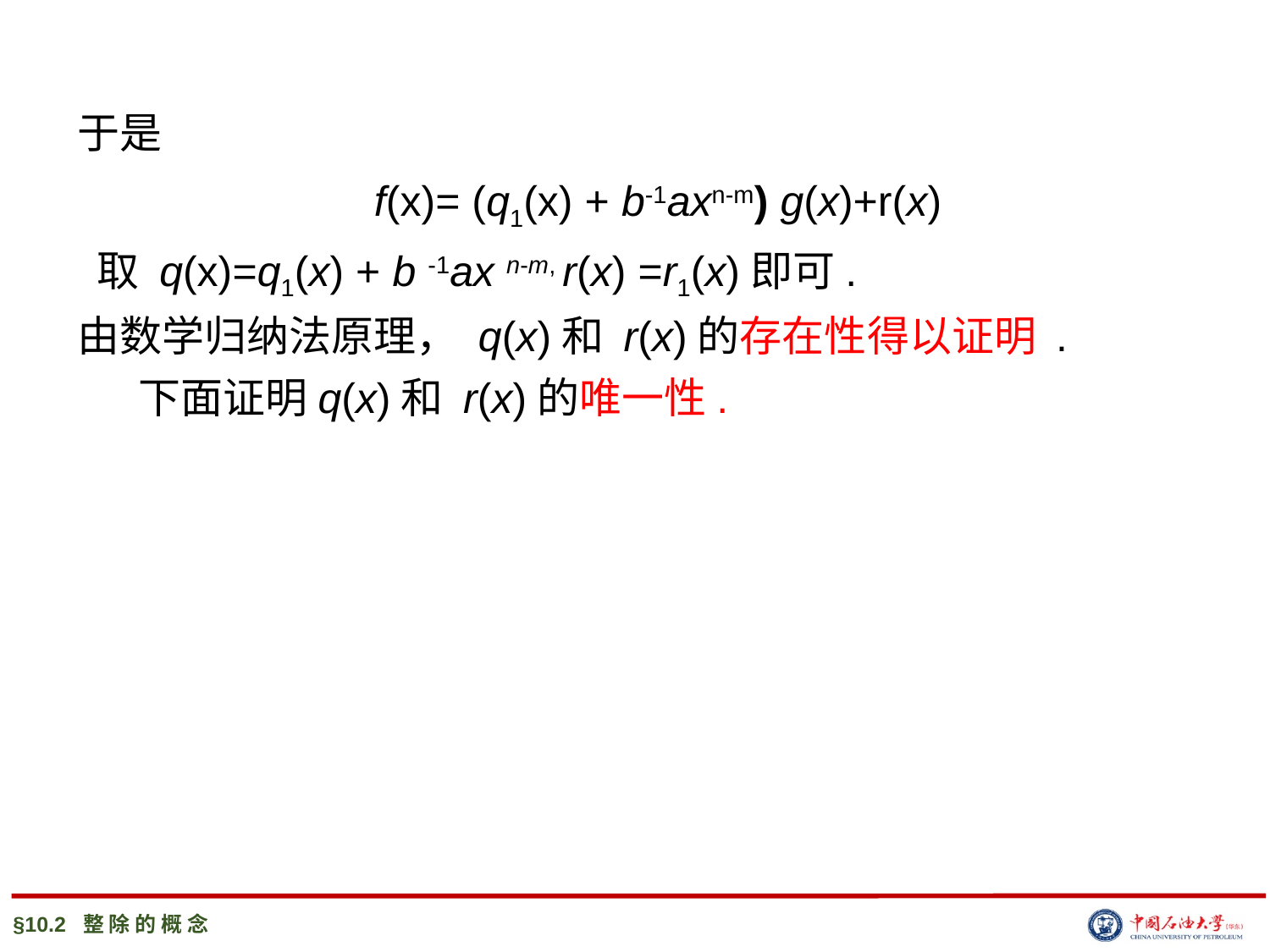

于是

                         f(x)= (q1(x) + b-1axn-m) g(x)+r(x)
 取 q(x)=q1(x) + b -1ax n-m, r(x) =r1(x)即可.
由数学归纳法原理， q(x)和 r(x)的存在性得以证明 .
下面证明q(x)和 r(x)的唯一性.